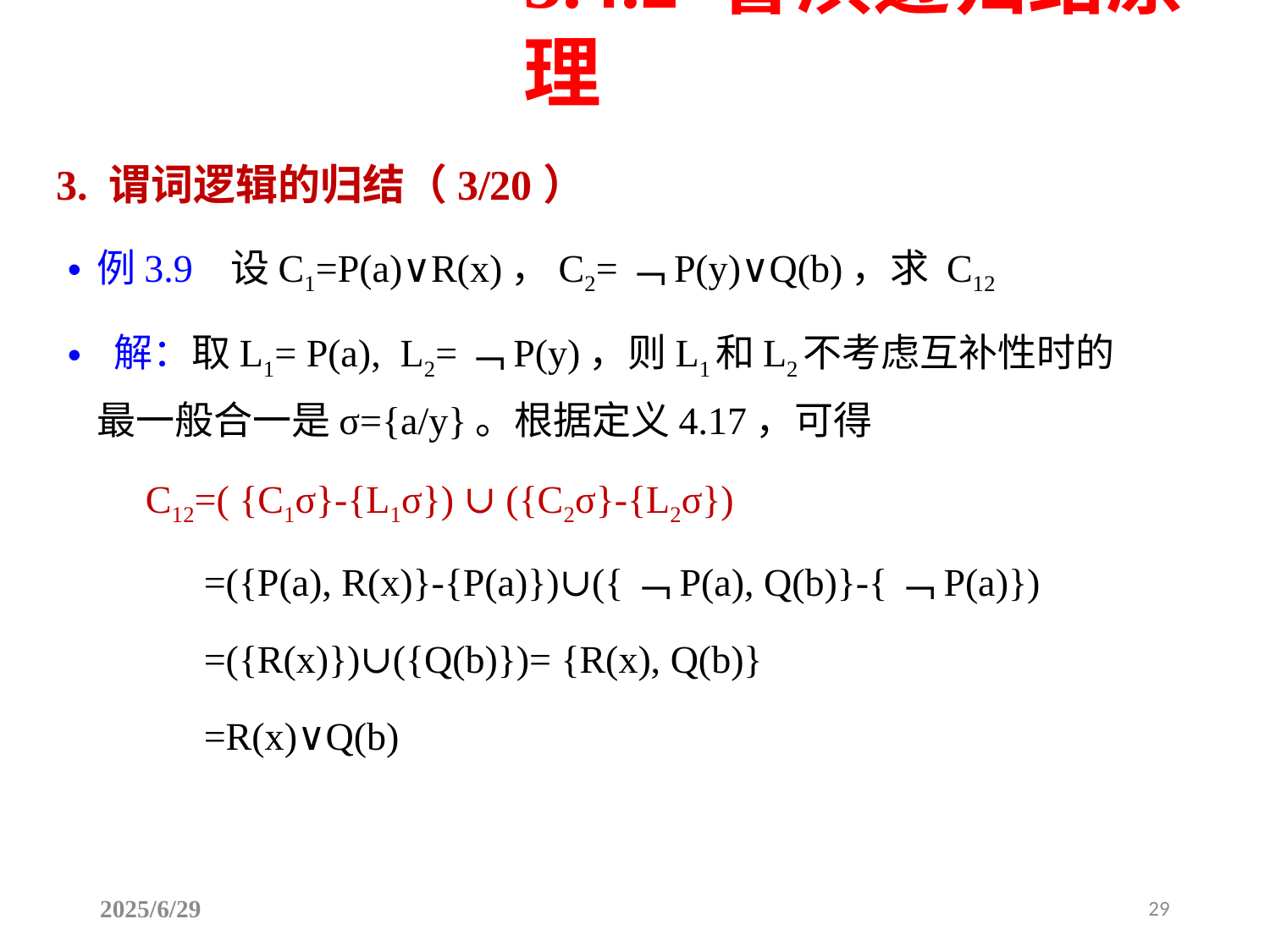

3.4.2 鲁滨逊归结原理
3. 谓词逻辑的归结（3/20）
例3.9   设C1=P(a)∨R(x)，C2=﹁P(y)∨Q(b)，求 C12
 解：取L1= P(a),  L2=﹁P(y)，则L1和L2不考虑互补性时的最一般合一是σ={a/y}。根据定义4.17，可得
        C12=( {C1σ}-{L1σ}) ∪ ({C2σ}-{L2σ})
              =({P(a), R(x)}-{P(a)})∪({﹁P(a), Q(b)}-{﹁P(a)})
              =({R(x)})∪({Q(b)})= {R(x), Q(b)}
              =R(x)∨Q(b)
2025/6/29
29